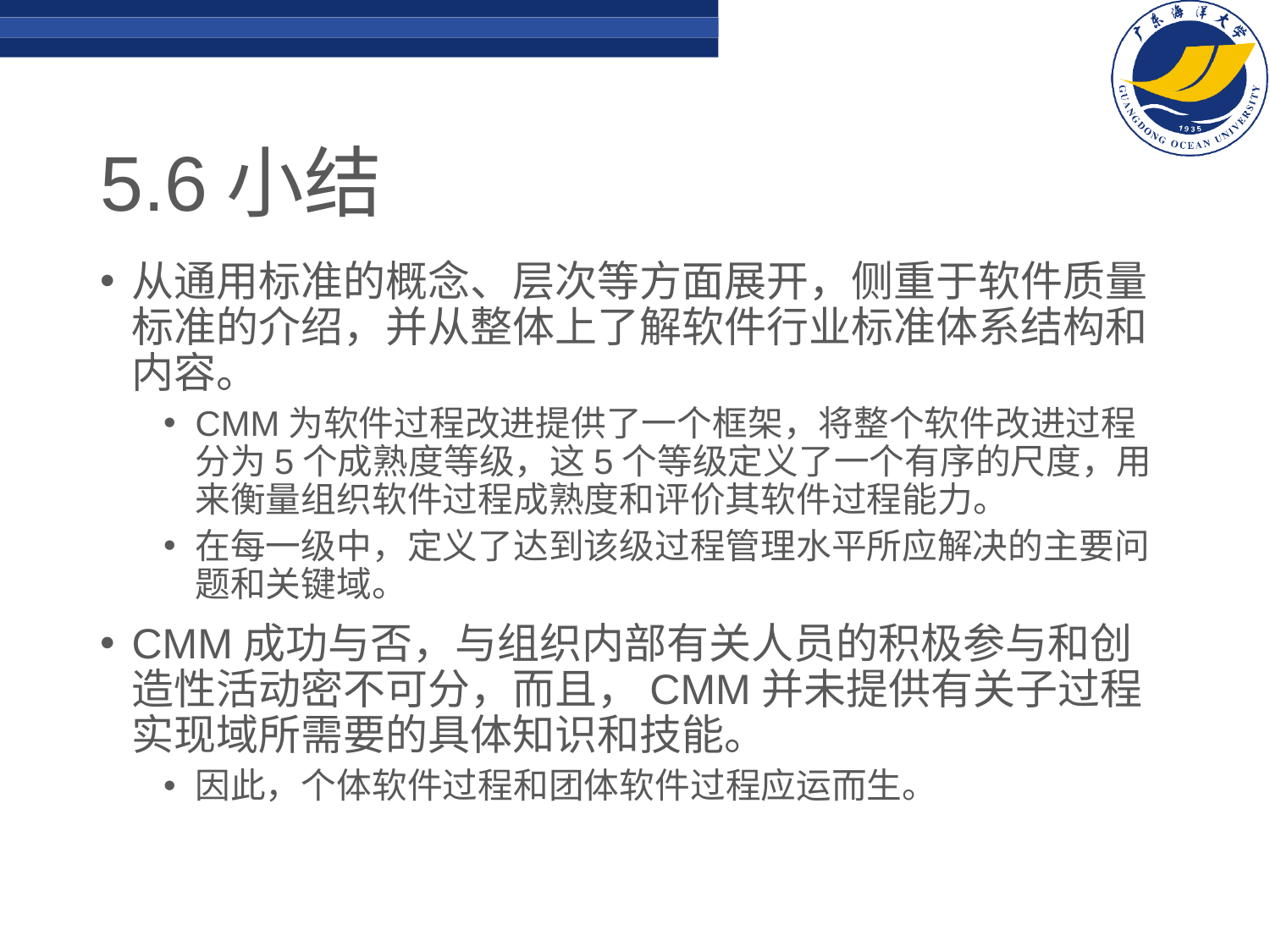

# 5.6小结
从通用标准的概念、层次等方面展开，侧重于软件质量标准的介绍，并从整体上了解软件行业标准体系结构和内容。
CMM为软件过程改进提供了一个框架，将整个软件改进过程分为5个成熟度等级，这5个等级定义了一个有序的尺度，用来衡量组织软件过程成熟度和评价其软件过程能力。
在每一级中，定义了达到该级过程管理水平所应解决的主要问题和关键域。
CMM成功与否，与组织内部有关人员的积极参与和创造性活动密不可分，而且，CMM并未提供有关子过程实现域所需要的具体知识和技能。
因此，个体软件过程和团体软件过程应运而生。
38